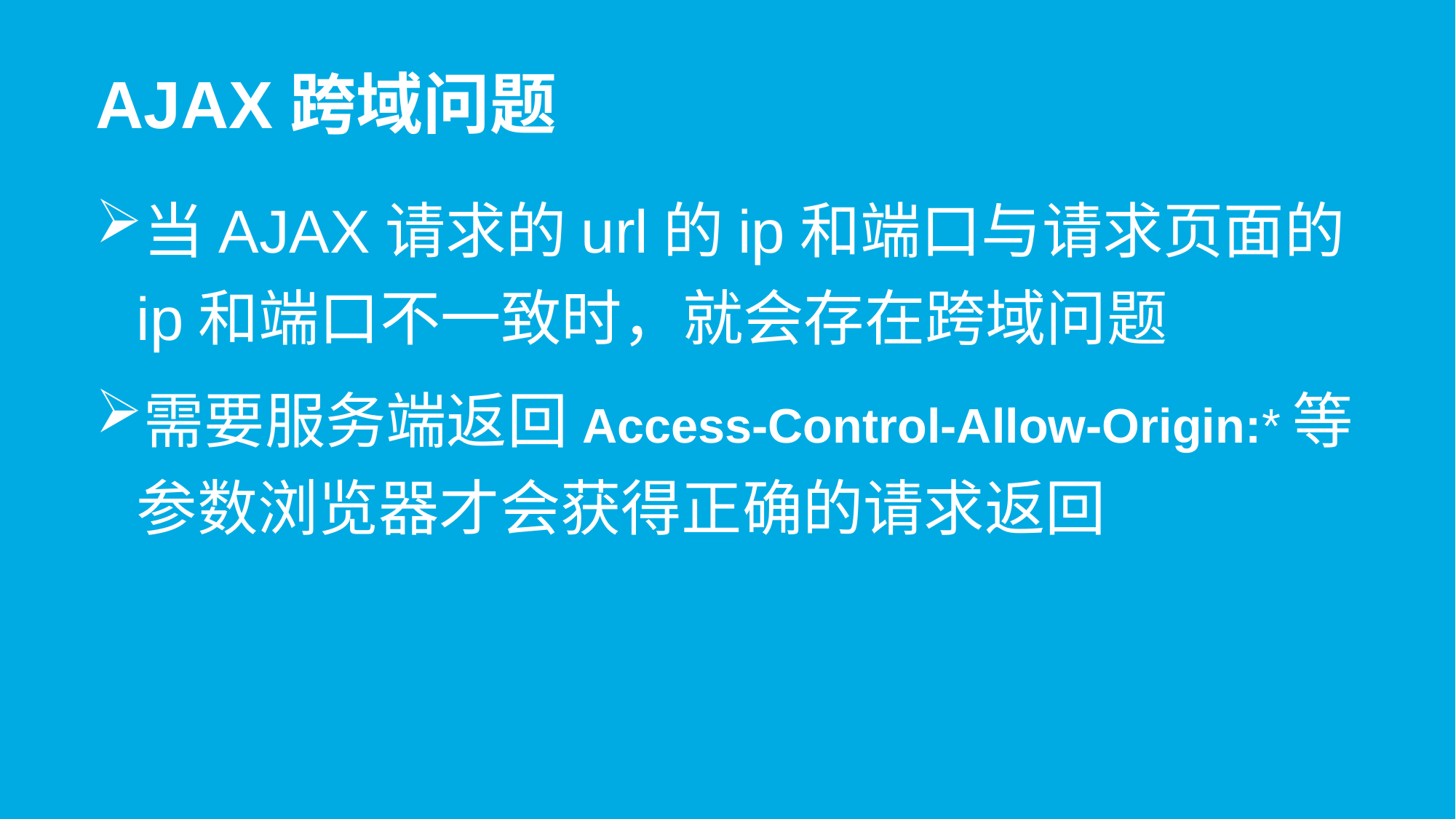

# AJAX跨域问题
当AJAX请求的url的ip和端口与请求页面的ip和端口不一致时，就会存在跨域问题
需要服务端返回Access-Control-Allow-Origin:*等参数浏览器才会获得正确的请求返回